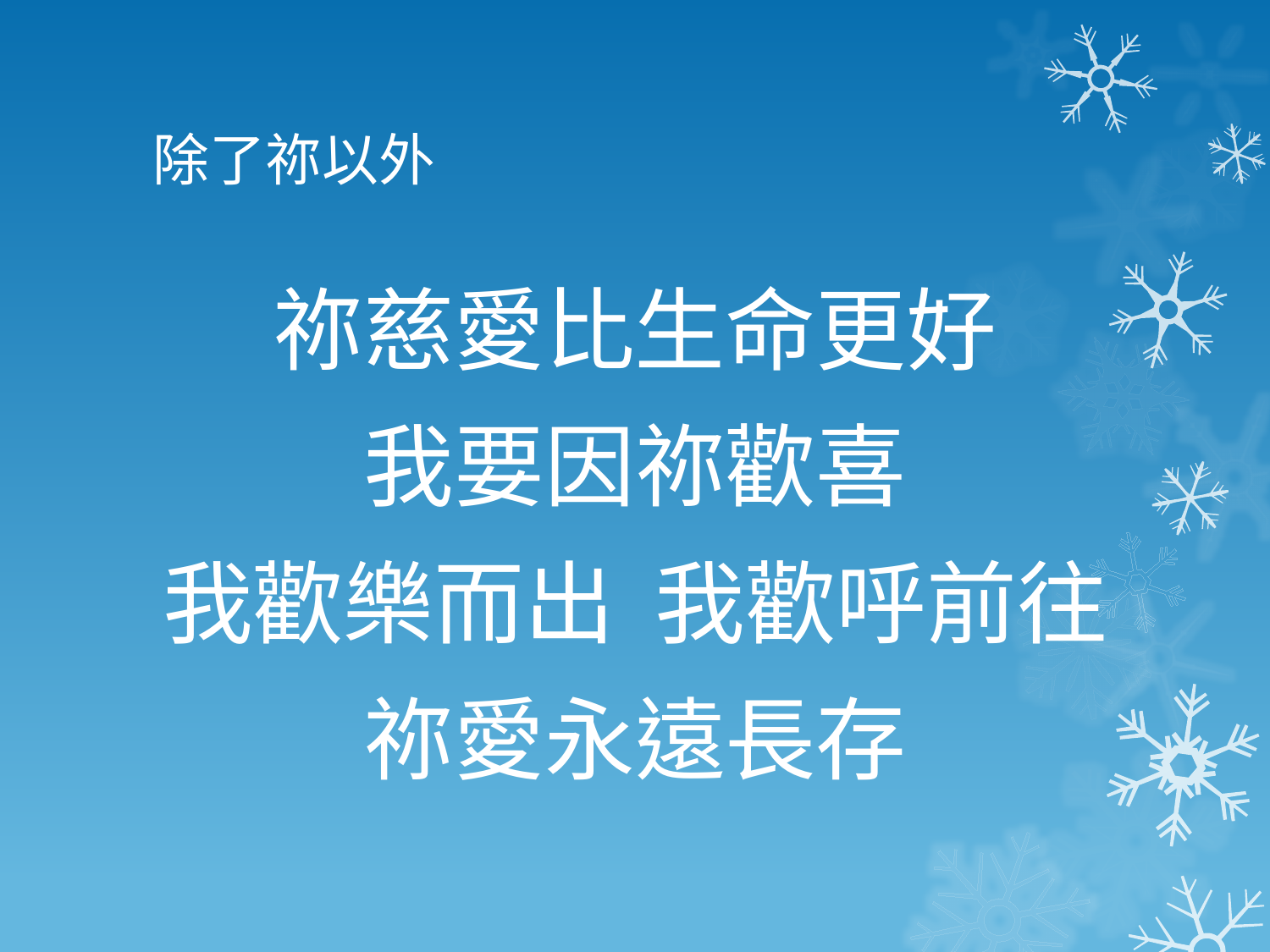

# 除了祢以外
祢慈愛比生命更好
我要因祢歡喜
我歡樂而出  我歡呼前往
祢愛永遠長存